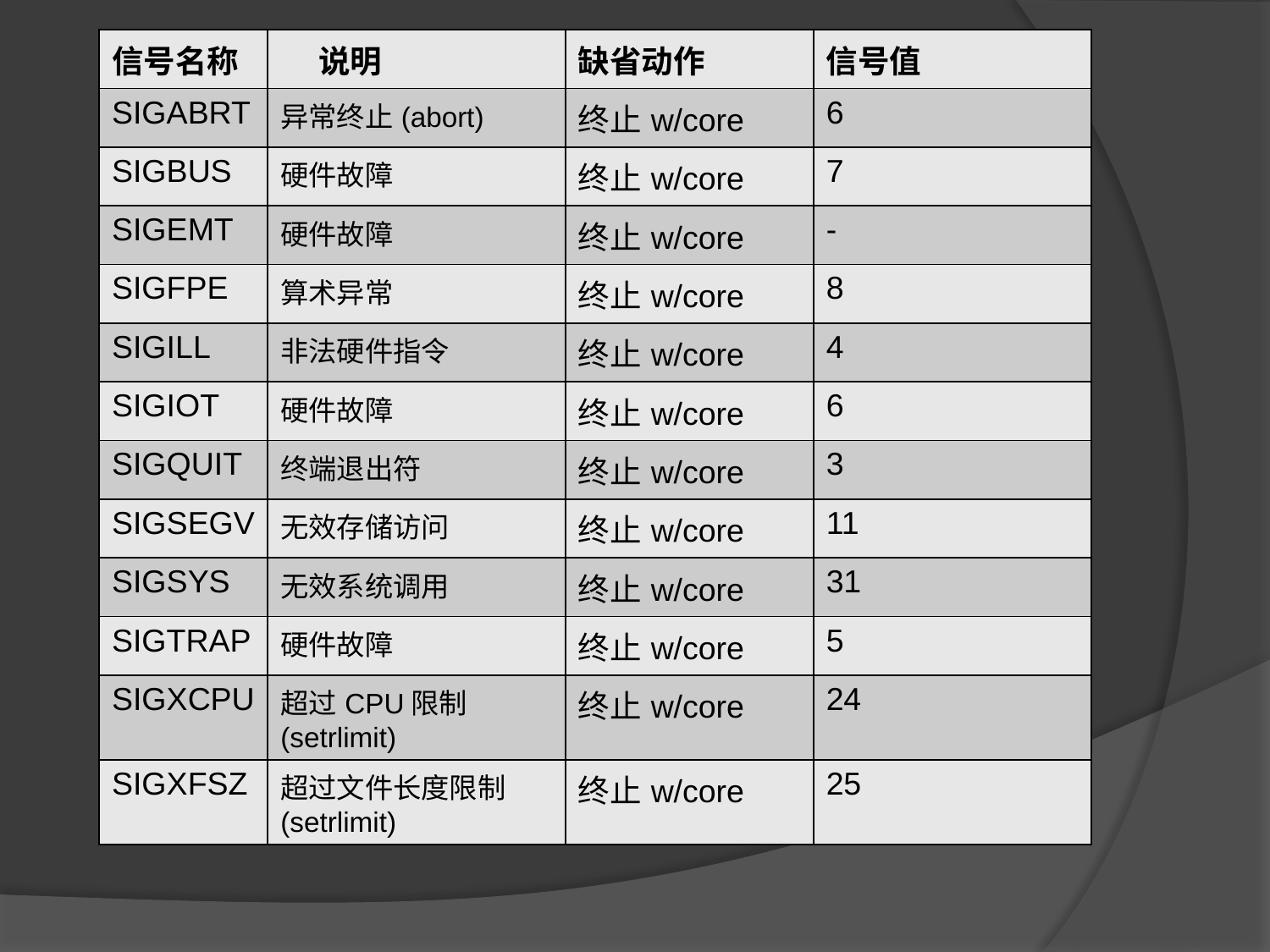

| 信号名称 | 说明 | 缺省动作 | 信号值 |
| --- | --- | --- | --- |
| SIGABRT | 异常终止(abort) | 终止w/core | 6 |
| SIGBUS | 硬件故障 | 终止w/core | 7 |
| SIGEMT | 硬件故障 | 终止w/core | - |
| SIGFPE | 算术异常 | 终止w/core | 8 |
| SIGILL | 非法硬件指令 | 终止w/core | 4 |
| SIGIOT | 硬件故障 | 终止w/core | 6 |
| SIGQUIT | 终端退出符 | 终止w/core | 3 |
| SIGSEGV | 无效存储访问 | 终止w/core | 11 |
| SIGSYS | 无效系统调用 | 终止w/core | 31 |
| SIGTRAP | 硬件故障 | 终止w/core | 5 |
| SIGXCPU | 超过CPU限制 (setrlimit) | 终止w/core | 24 |
| SIGXFSZ | 超过文件长度限制 (setrlimit) | 终止w/core | 25 |